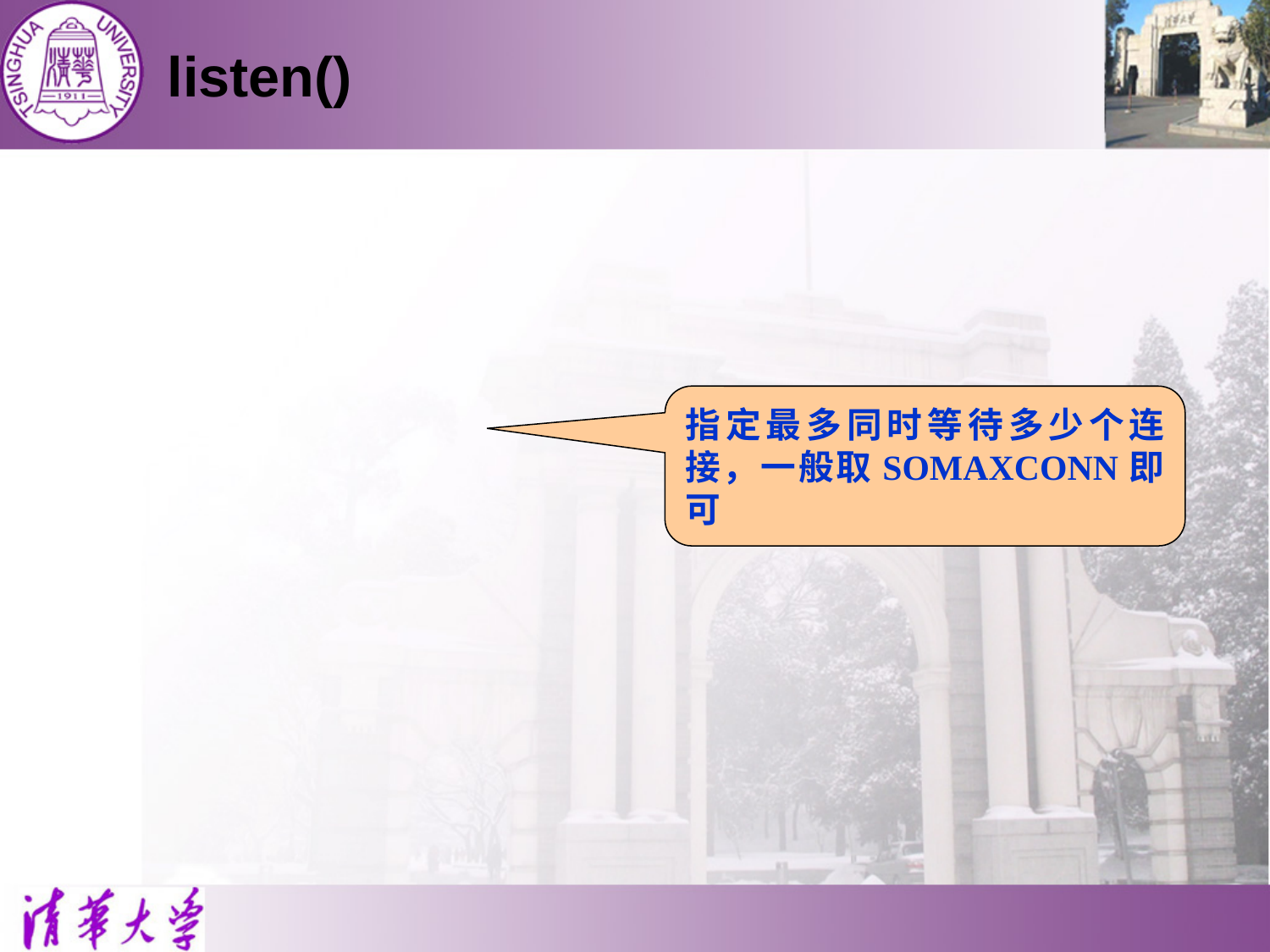

# listen()
指示套接字等待连接
int listen (
    SOCKET s,
    int backlog
);
返回值
成功：返回0
失败：返回SOCKET_ERROR
指定最多同时等待多少个连接，一般取SOMAXCONN即可